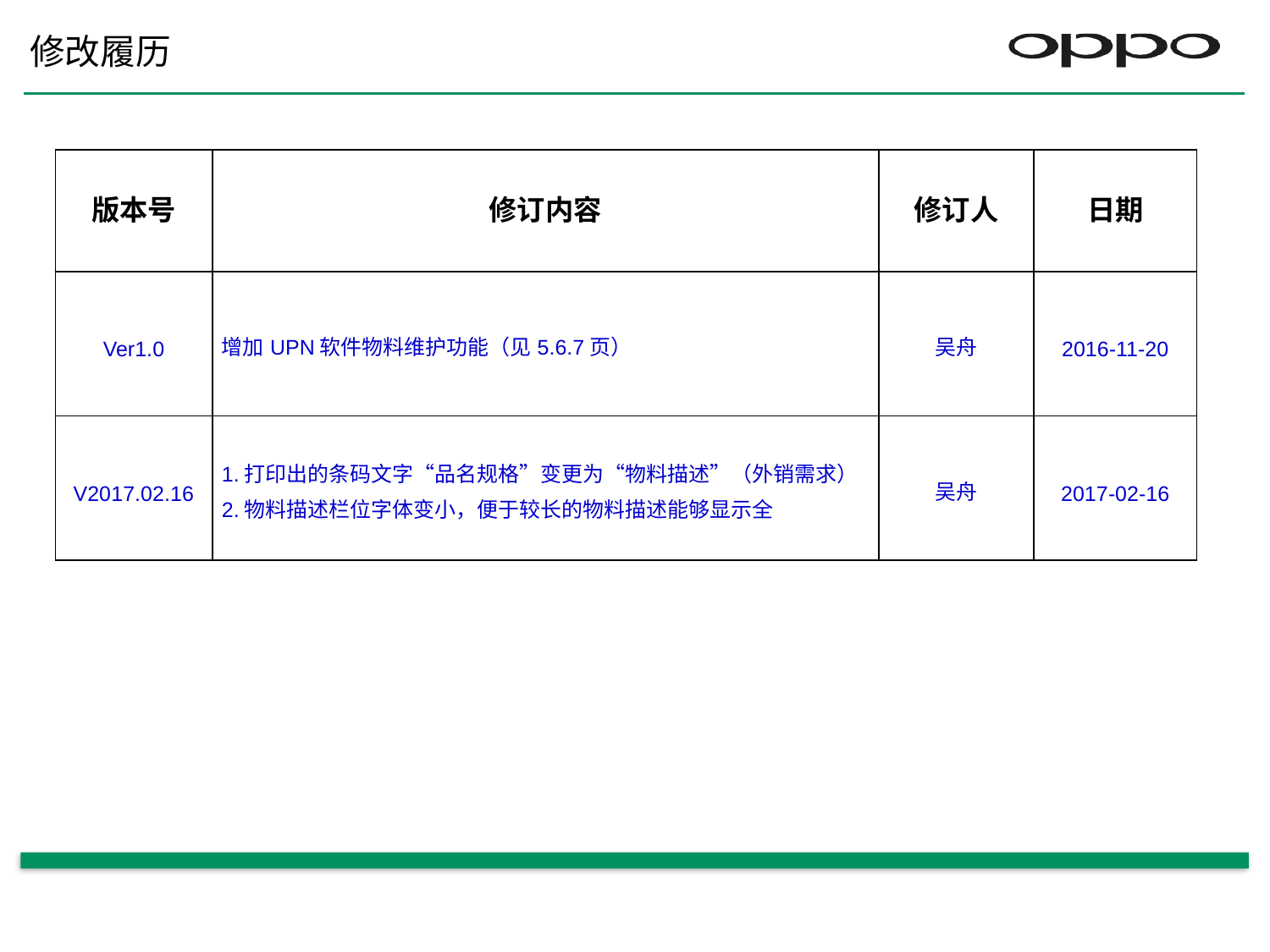

# 修改履历
| 版本号 | 修订内容 | 修订人 | 日期 |
| --- | --- | --- | --- |
| Ver1.0 | 增加UPN软件物料维护功能（见5.6.7页） | 吴舟 | 2016-11-20 |
| V2017.02.16 | 1.打印出的条码文字“品名规格”变更为“物料描述”（外销需求） 2.物料描述栏位字体变小，便于较长的物料描述能够显示全 | 吴舟 | 2017-02-16 |